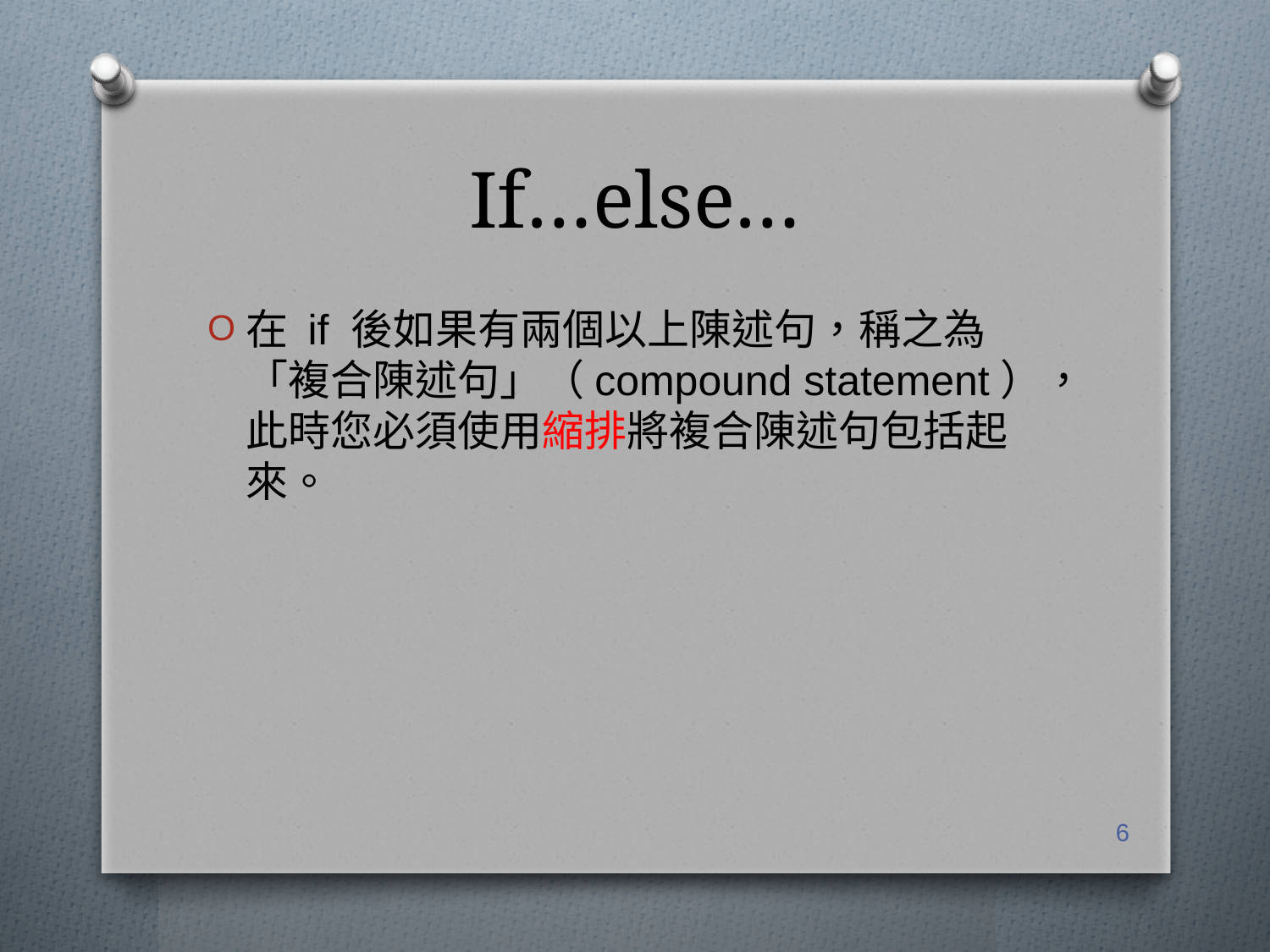

# If…else…
在 if 後如果有兩個以上陳述句，稱之為「複合陳述句」（compound statement），此時您必須使用縮排將複合陳述句包括起來。
6